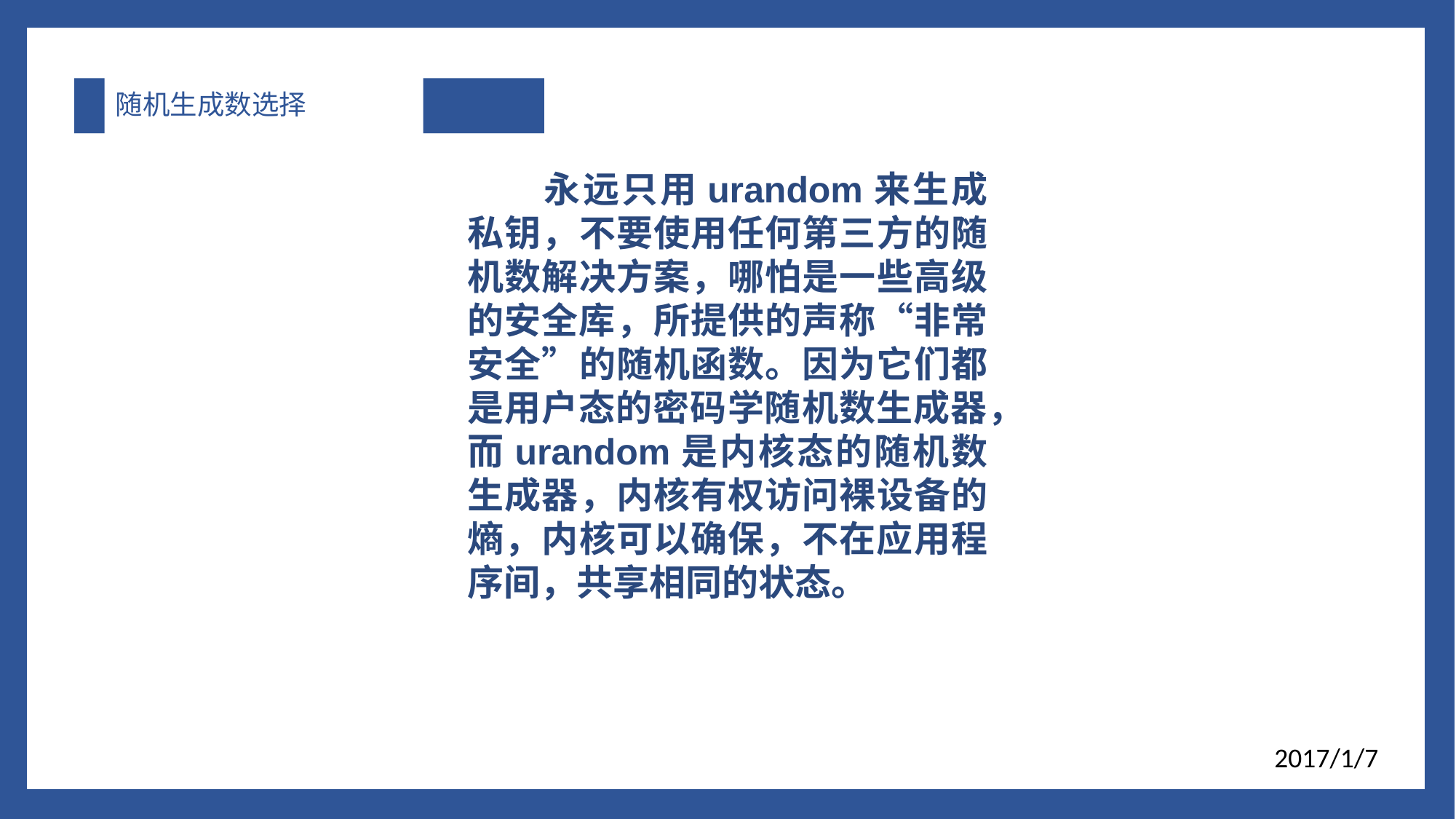

# 随机生成数选择
        永远只用urandom来生成私钥，不要使用任何第三方的随机数解决方案，哪怕是一些高级的安全库，所提供的声称“非常安全”的随机函数。因为它们都是用户态的密码学随机数生成器，而urandom是内核态的随机数生成器，内核有权访问裸设备的熵，内核可以确保，不在应用程序间，共享相同的状态。

e7d195523061f1c09e9d68d7cf438b91ef959ecb14fc25d26BBA7F7DBC18E55DFF4014AF651F0BF2569D4B6C1DA7F1A4683A481403BD872FC687266AD13265C1DE7C373772FD8728ABDD69ADD03BFF5BE2862BC891DBB79E831677839DA1A1704E8AE592028226C9E918C0B50881C89B77AB8D1B44EF594EC5FCAA7D071964C2C3832D0F3E7F2E7532694B2E8EF2793F
2017/1/7